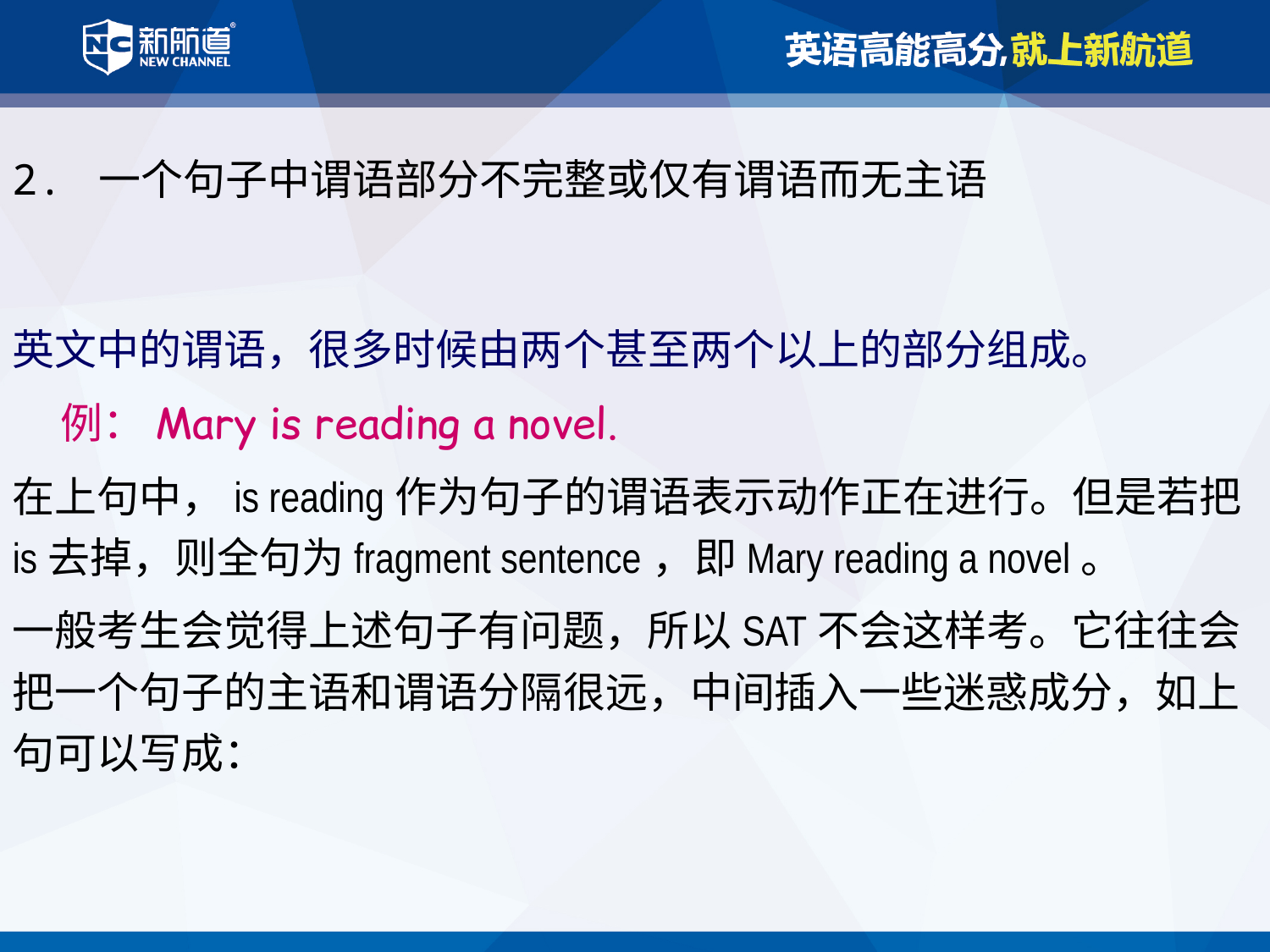

2. 一个句子中谓语部分不完整或仅有谓语而无主语
英文中的谓语，很多时候由两个甚至两个以上的部分组成。
    例：Mary is reading a novel.
在上句中，is reading作为句子的谓语表示动作正在进行。但是若把is去掉，则全句为fragment sentence，即Mary reading a novel。
一般考生会觉得上述句子有问题，所以SAT不会这样考。它往往会把一个句子的主语和谓语分隔很远，中间插入一些迷惑成分，如上句可以写成：